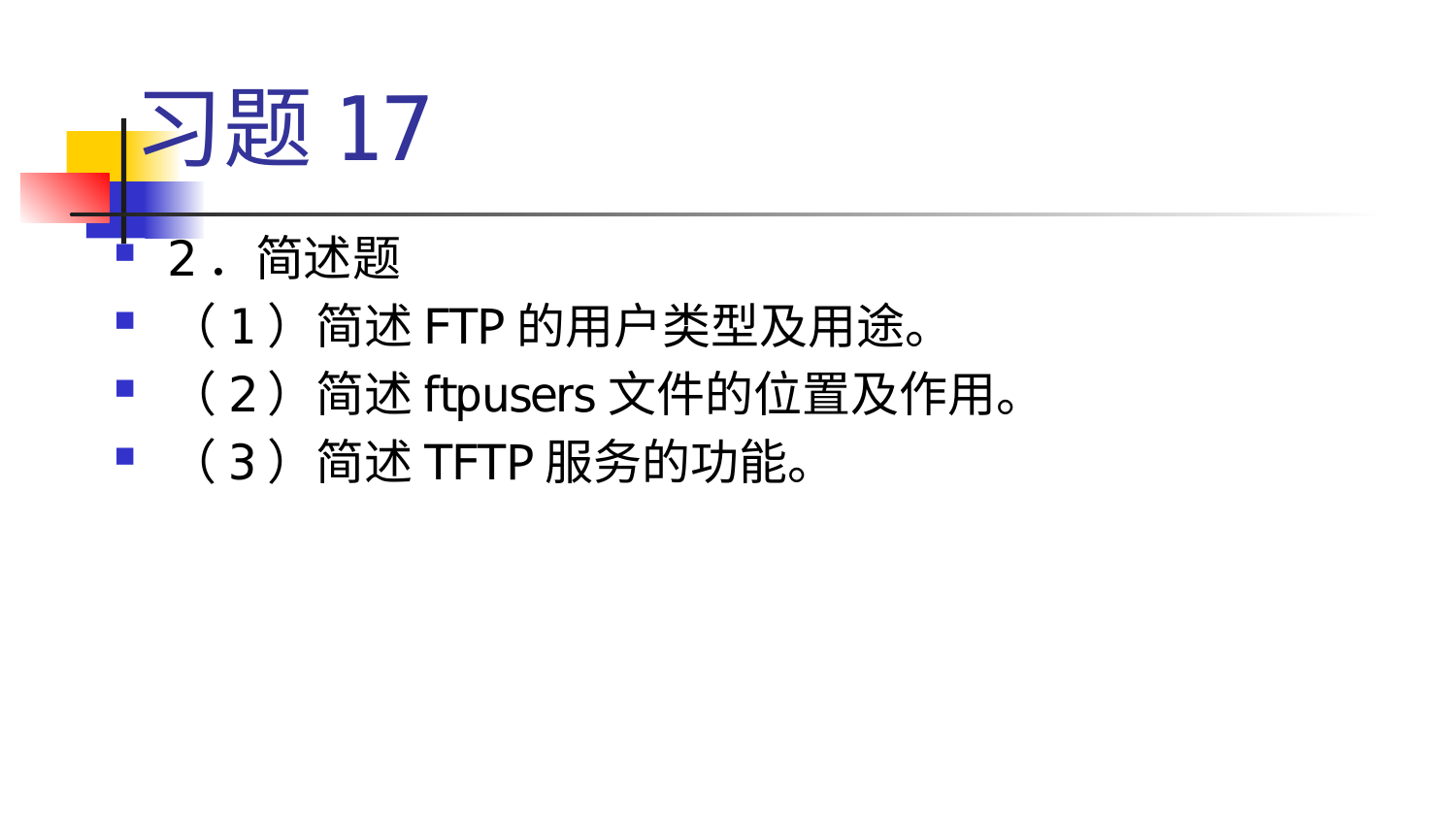

# 习题17
2．简述题
（1）简述FTP的用户类型及用途。
（2）简述ftpusers文件的位置及作用。
（3）简述TFTP服务的功能。